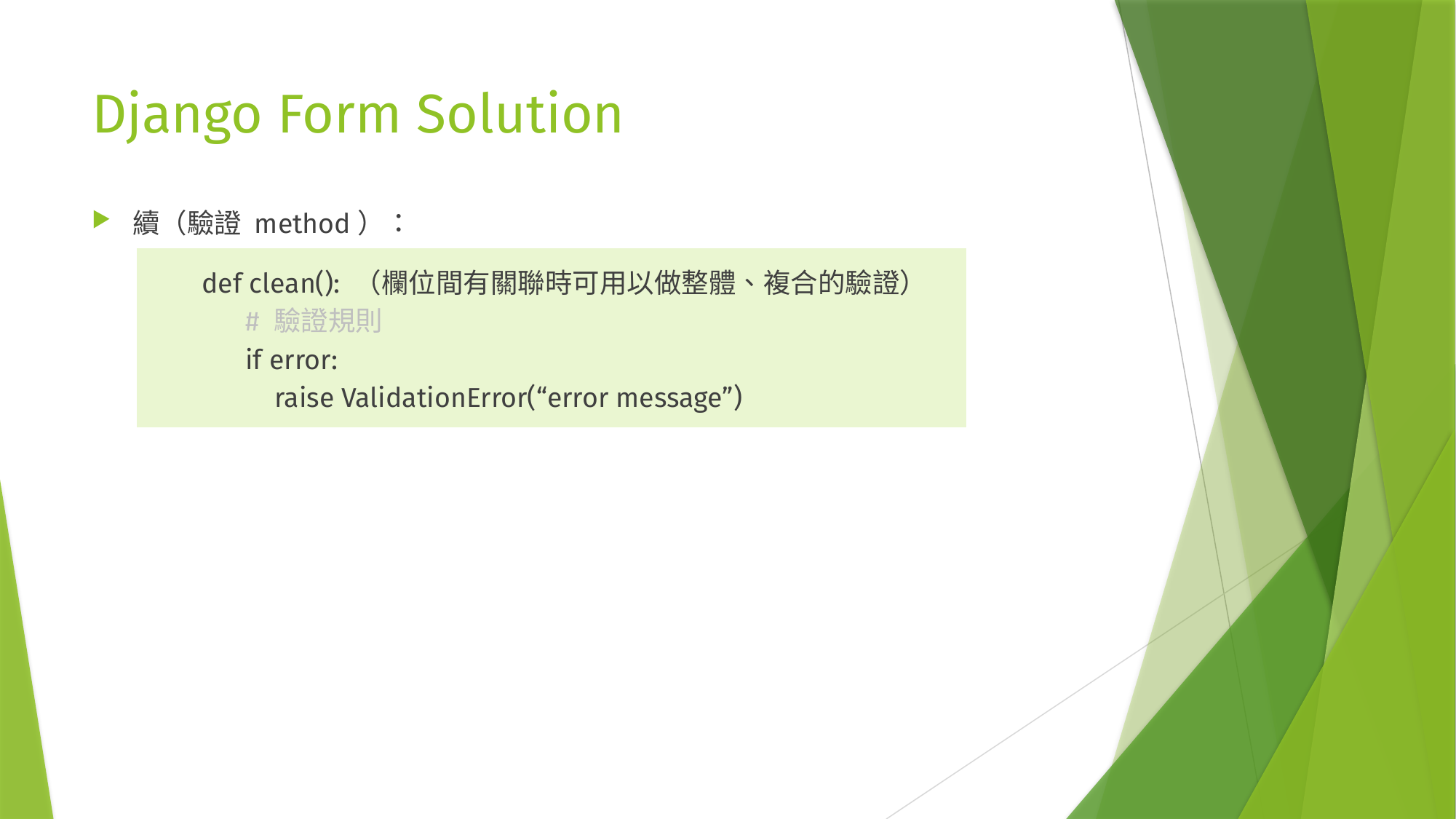

# Django Form Solution
續（驗證 method）：

| def clean(): （欄位間有關聯時可用以做整體、複合的驗證） # 驗證規則 if error: raise ValidationError(“error message”) |
| --- |